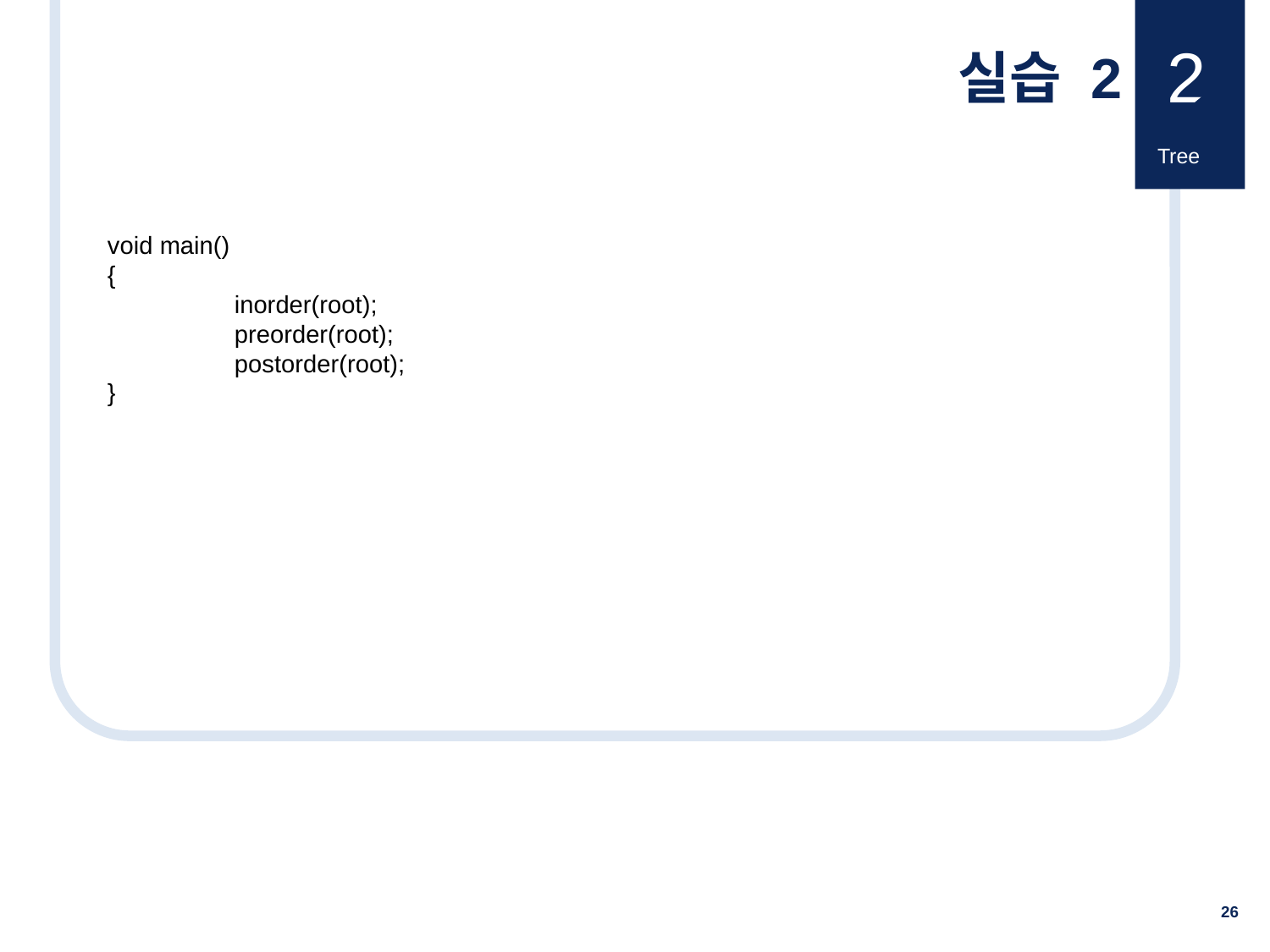

2

실습 2
Tree

void main()
{
	inorder(root);
	preorder(root);
	postorder(root);
}

26